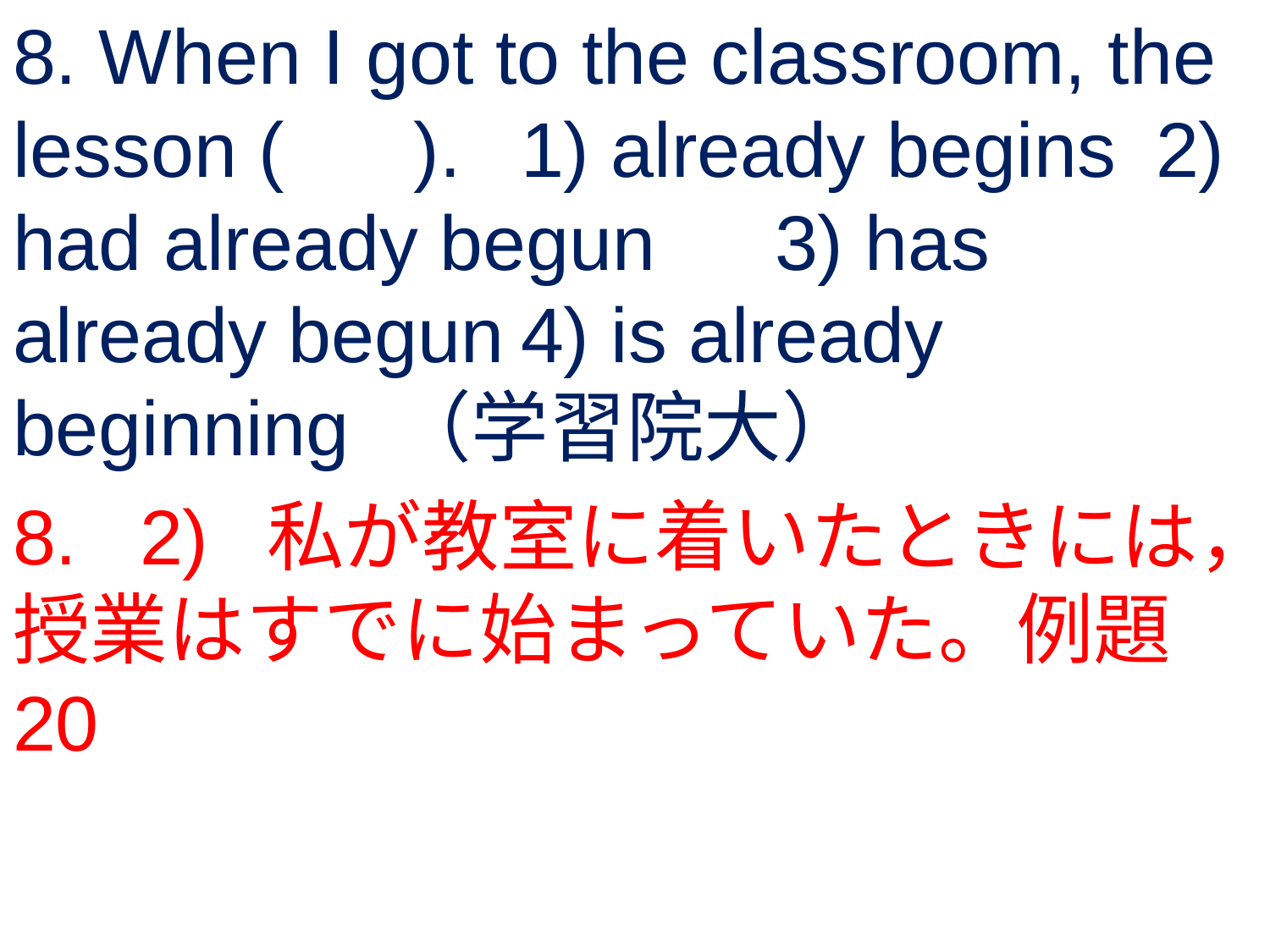

# 8. When I got to the classroom, the lesson (      ).	1) already begins	2) had already begun	3) has already begun	4) is already beginning	（学習院大）
8.	2) 	私が教室に着いたときには，授業はすでに始まっていた。例題20